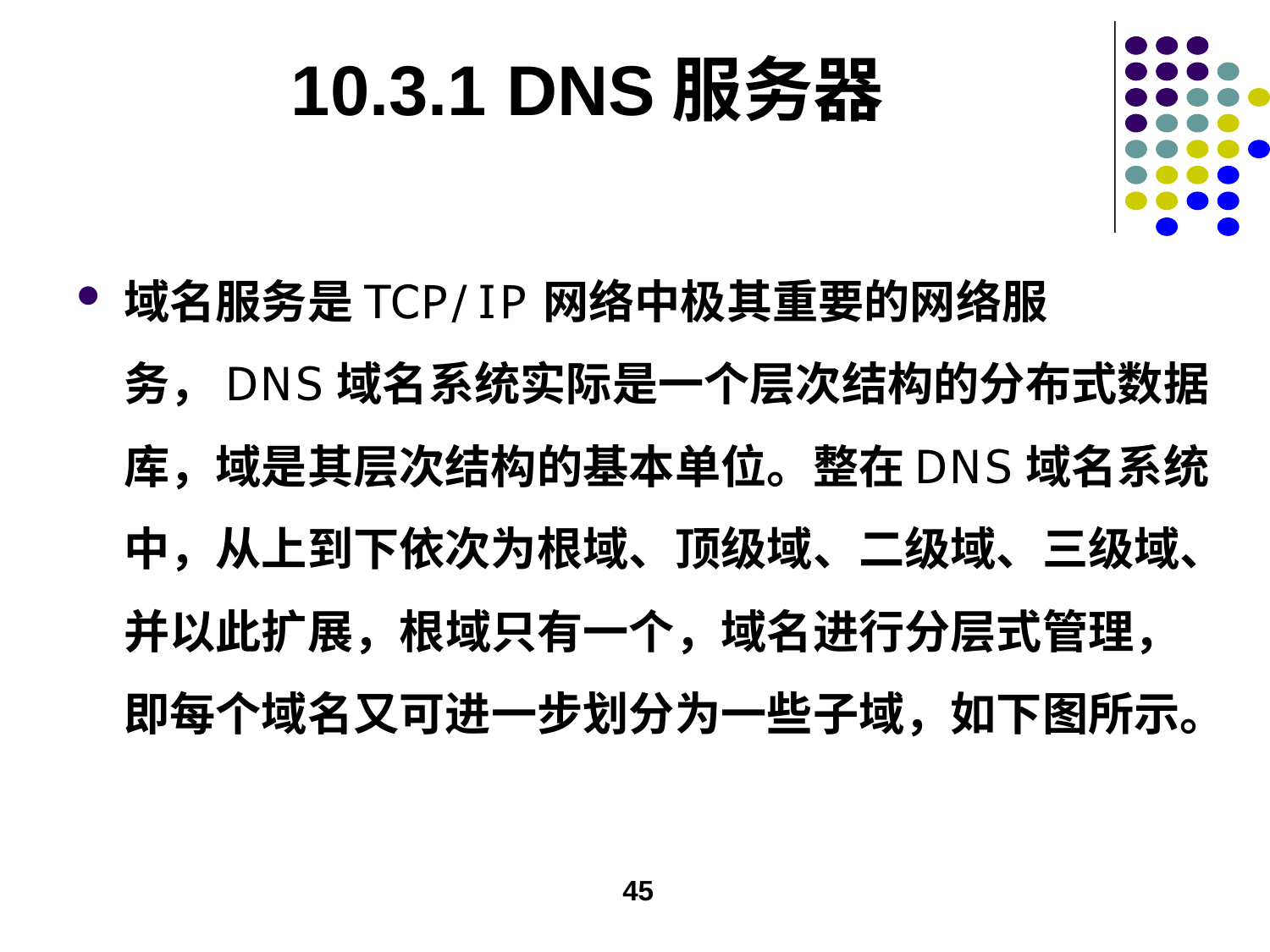

# 10.3.1 DNS服务器
域名服务是TCP/IP网络中极其重要的网络服务，DNS域名系统实际是一个层次结构的分布式数据库，域是其层次结构的基本单位。整在DNS域名系统中，从上到下依次为根域、顶级域、二级域、三级域、并以此扩展，根域只有一个，域名进行分层式管理，即每个域名又可进一步划分为一些子域，如下图所示。
45